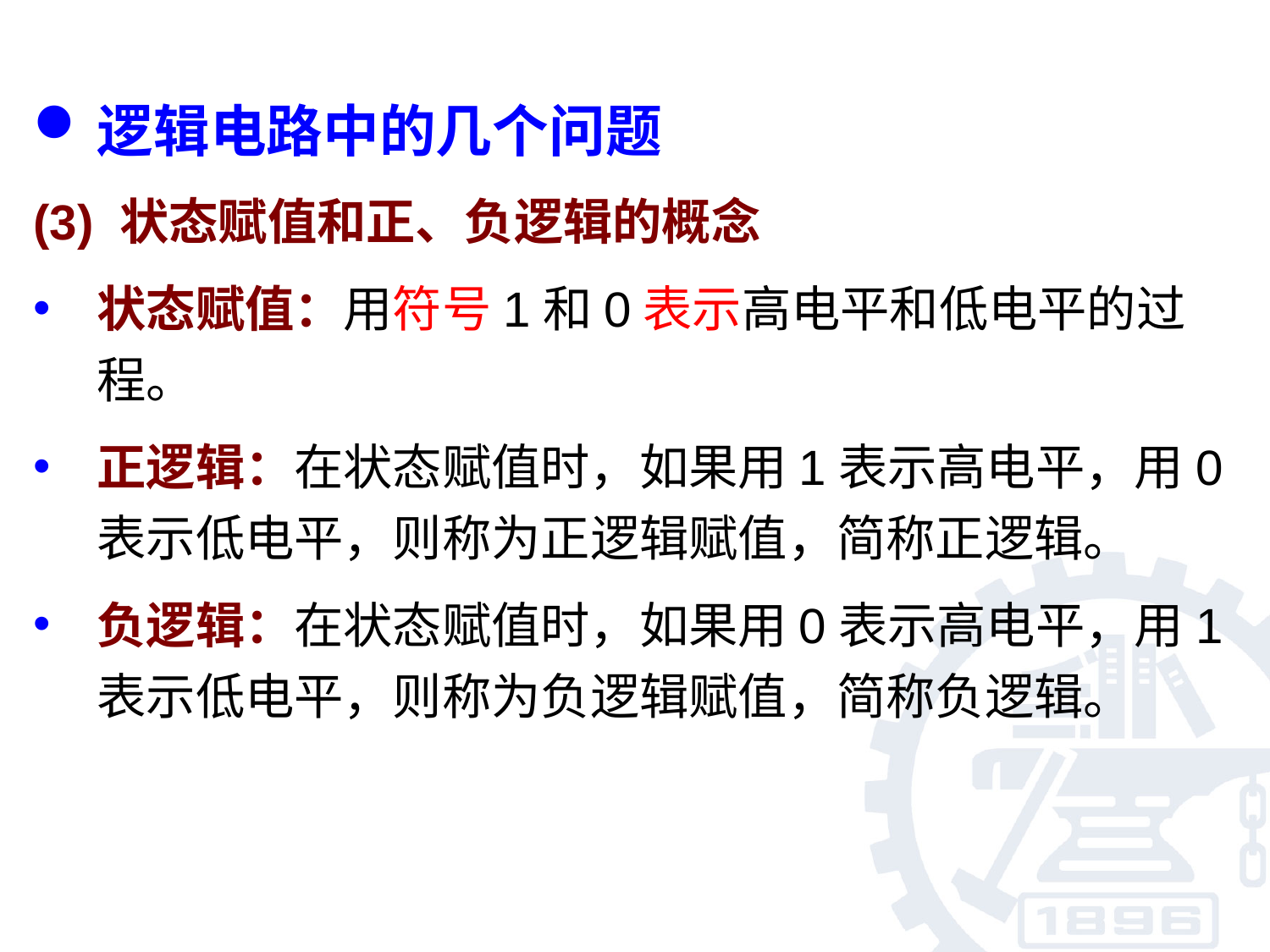

逻辑电路中的几个问题
(3) 状态赋值和正、负逻辑的概念
状态赋值：用符号1和0表示高电平和低电平的过程。
正逻辑：在状态赋值时，如果用1表示高电平，用0表示低电平，则称为正逻辑赋值，简称正逻辑。
负逻辑：在状态赋值时，如果用0表示高电平，用1表示低电平，则称为负逻辑赋值，简称负逻辑。